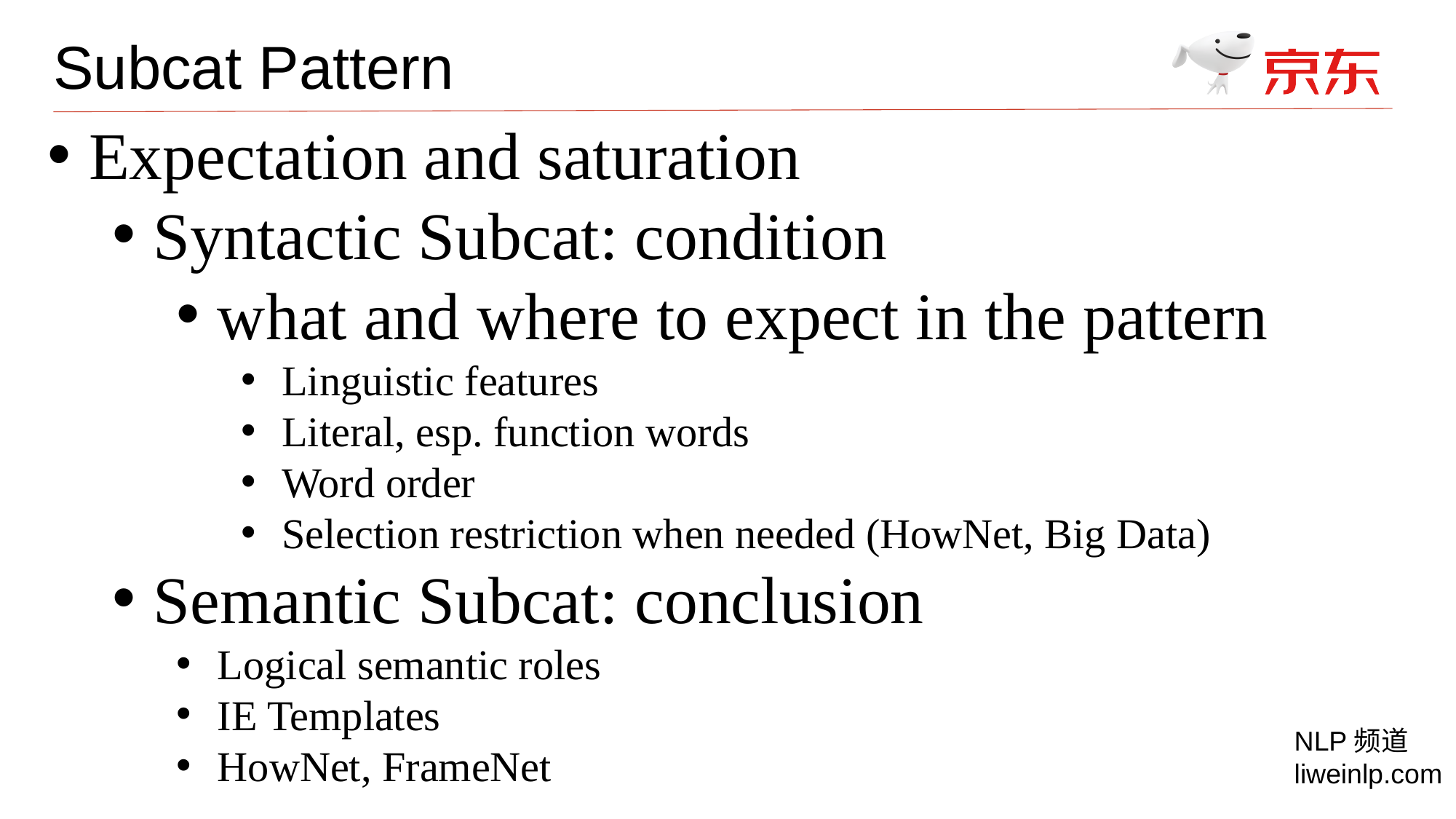

Subcat Pattern
Expectation and saturation
Syntactic Subcat: condition
what and where to expect in the pattern
Linguistic features
Literal, esp. function words
Word order
Selection restriction when needed (HowNet, Big Data)
Semantic Subcat: conclusion
Logical semantic roles
IE Templates
HowNet, FrameNet

NLP频道 liweinlp.com